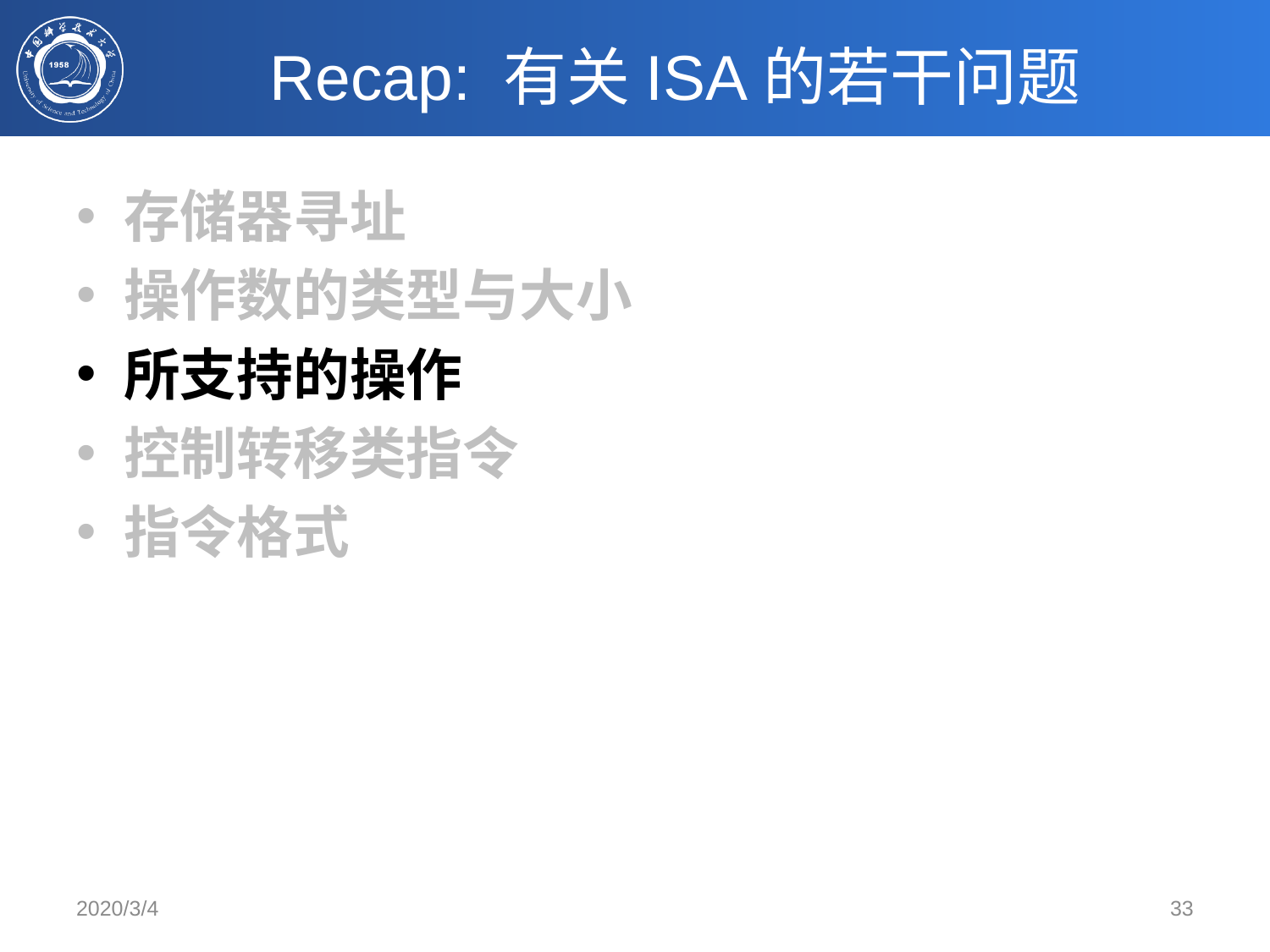

# Recap: 有关ISA的若干问题
存储器寻址
操作数的类型与大小
所支持的操作
控制转移类指令
指令格式

2020/3/4
33